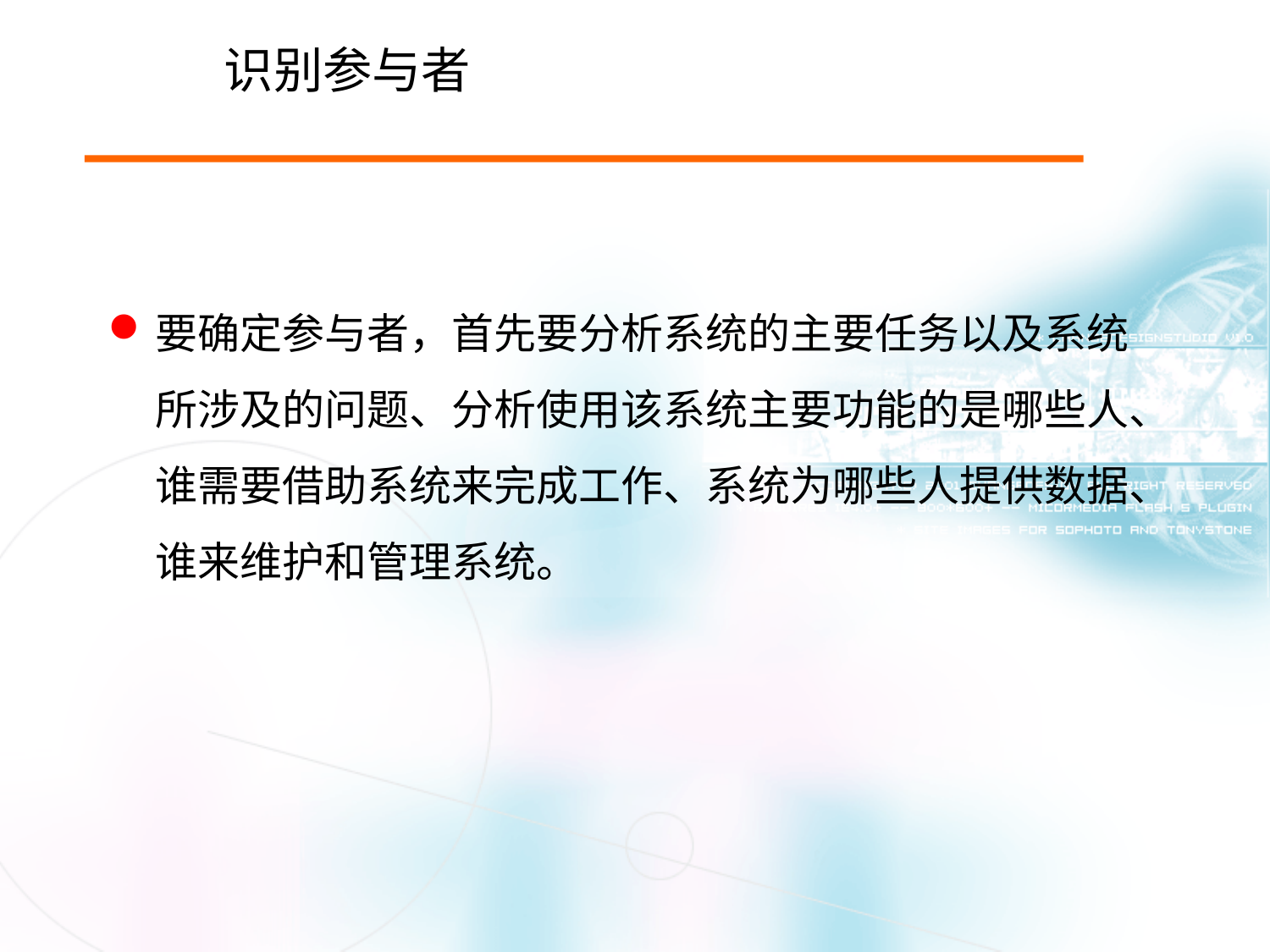

# 识别参与者
要确定参与者，首先要分析系统的主要任务以及系统所涉及的问题、分析使用该系统主要功能的是哪些人、谁需要借助系统来完成工作、系统为哪些人提供数据、谁来维护和管理系统。